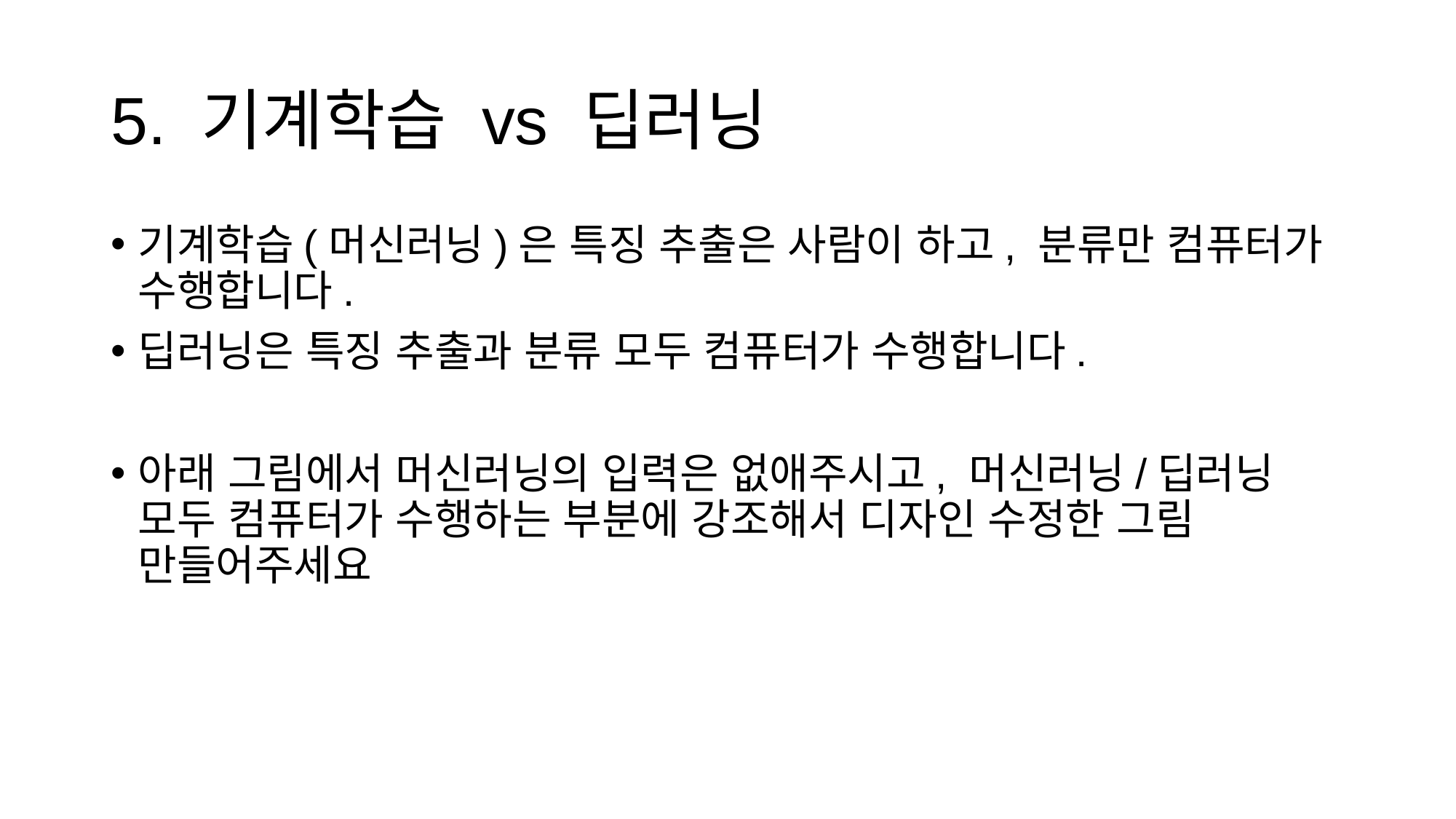

# 5. 기계학습 vs 딥러닝
기계학습(머신러닝)은 특징 추출은 사람이 하고, 분류만 컴퓨터가 수행합니다.
딥러닝은 특징 추출과 분류 모두 컴퓨터가 수행합니다.

아래 그림에서 머신러닝의 입력은 없애주시고, 머신러닝/딥러닝 모두 컴퓨터가 수행하는 부분에 강조해서 디자인 수정한 그림 만들어주세요